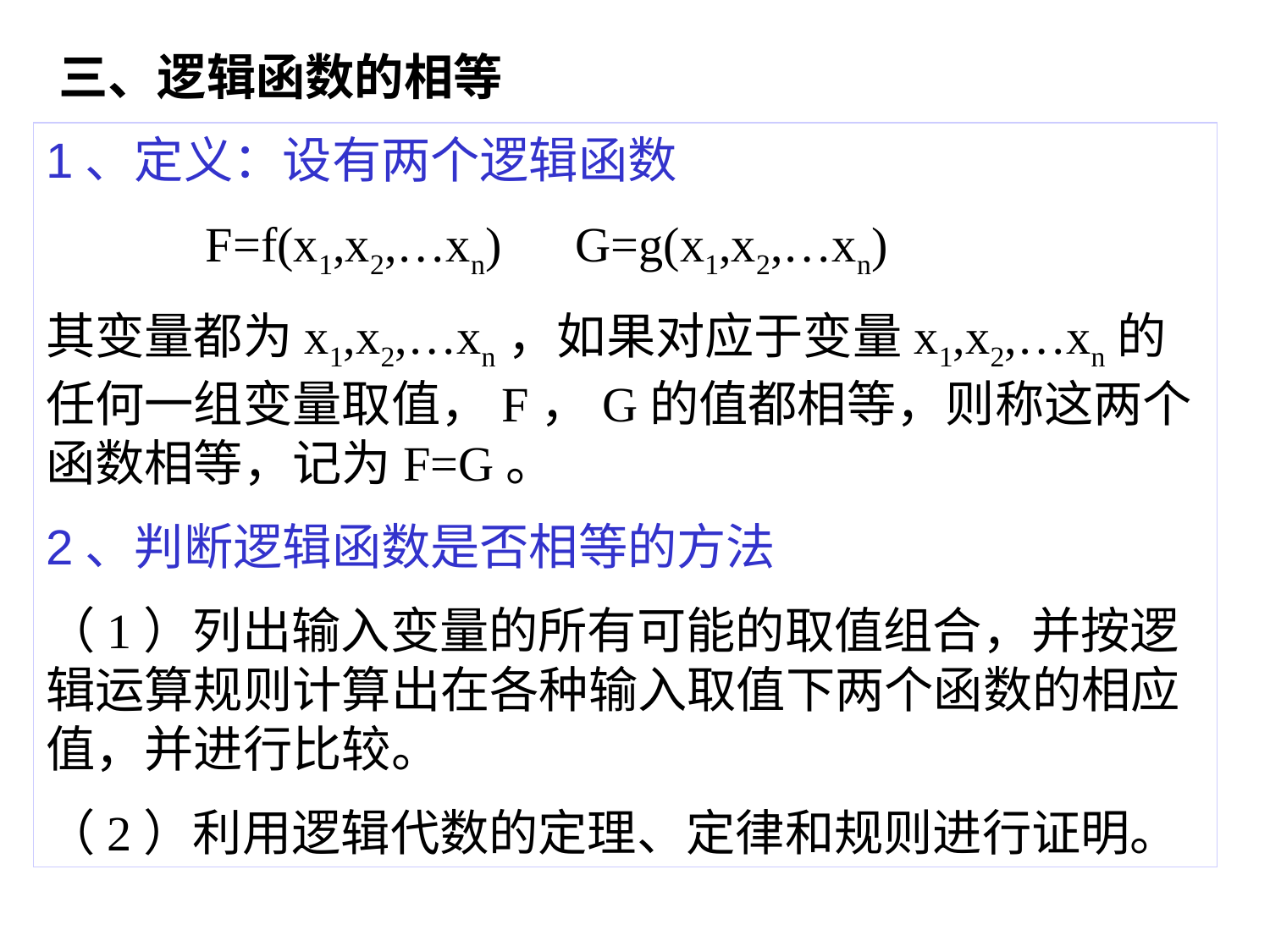

三、逻辑函数的相等
1、定义：设有两个逻辑函数
             F=f(x1,x2,…xn)      G=g(x1,x2,…xn)
其变量都为x1,x2,…xn，如果对应于变量x1,x2,…xn的任何一组变量取值，F，G的值都相等，则称这两个函数相等，记为F=G。
2、判断逻辑函数是否相等的方法
（1）列出输入变量的所有可能的取值组合，并按逻辑运算规则计算出在各种输入取值下两个函数的相应值，并进行比较。
（2）利用逻辑代数的定理、定律和规则进行证明。